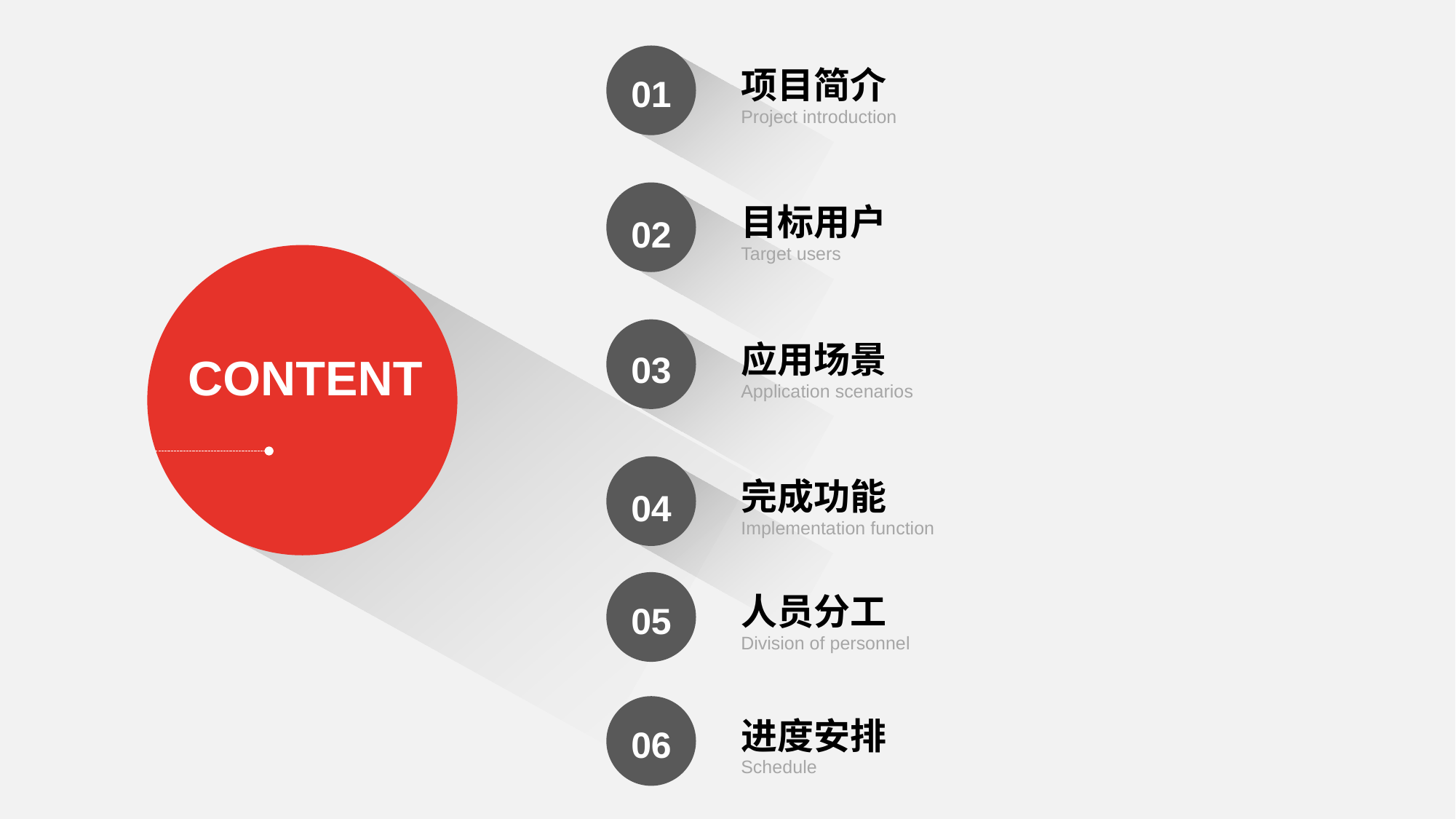

项目简介
Project introduction
01

目标用户
Target users
02

应用场景
Application scenarios
CONTENT
03

完成功能
Implementation function
04

人员分工
Division of personnel
05

进度安排
Schedule
06